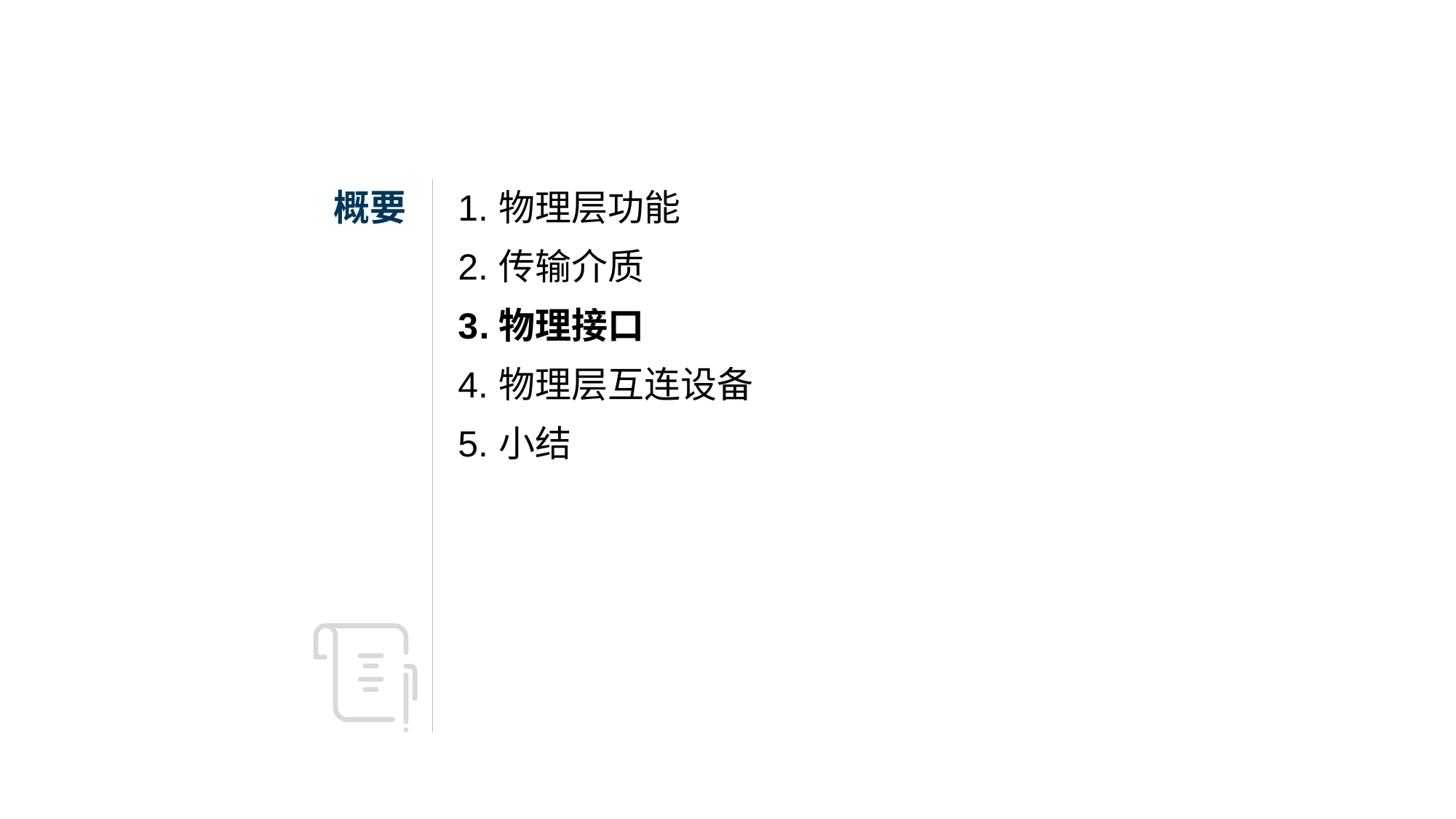

# 概要
物理层功能
传输介质
物理接口
物理层互连设备
小结